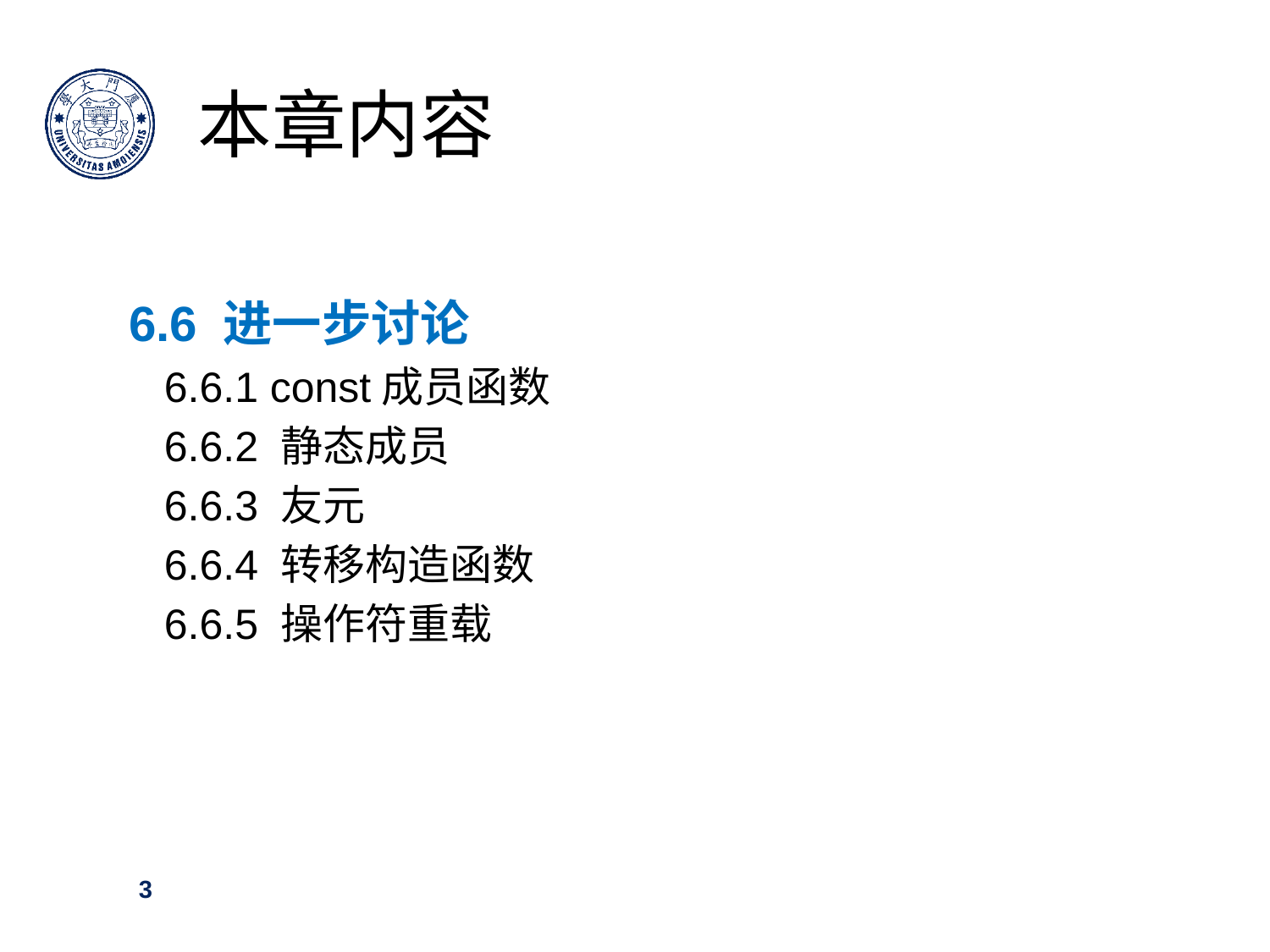

本章内容
6.6 进一步讨论
6.6.1 const成员函数
6.6.2 静态成员
6.6.3 友元
6.6.4 转移构造函数
6.6.5 操作符重载
3